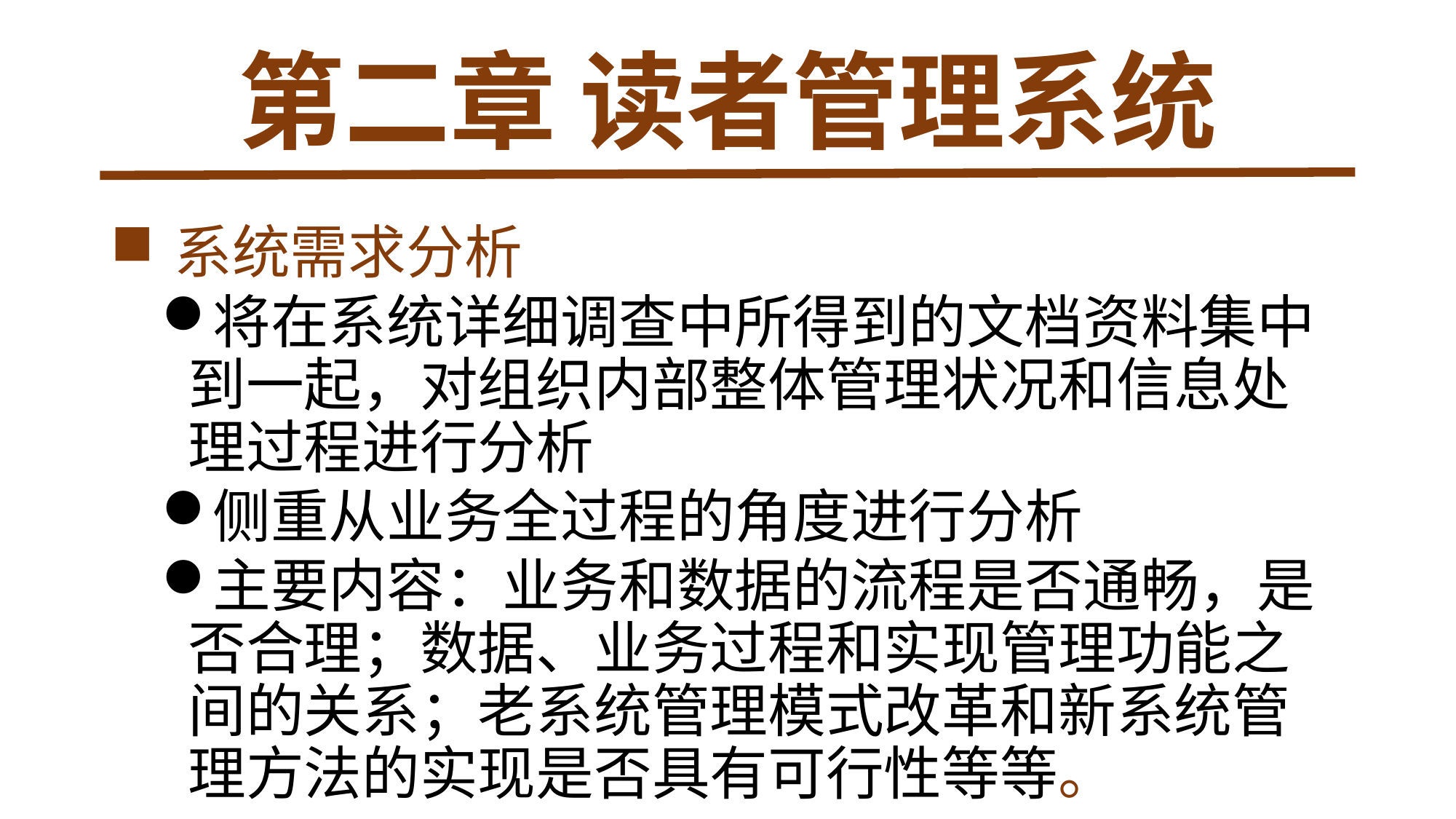

# 第二章 读者管理系统
 系统需求分析
将在系统详细调查中所得到的文档资料集中到一起，对组织内部整体管理状况和信息处理过程进行分析
侧重从业务全过程的角度进行分析
主要内容：业务和数据的流程是否通畅，是否合理；数据、业务过程和实现管理功能之间的关系；老系统管理模式改革和新系统管理方法的实现是否具有可行性等等。